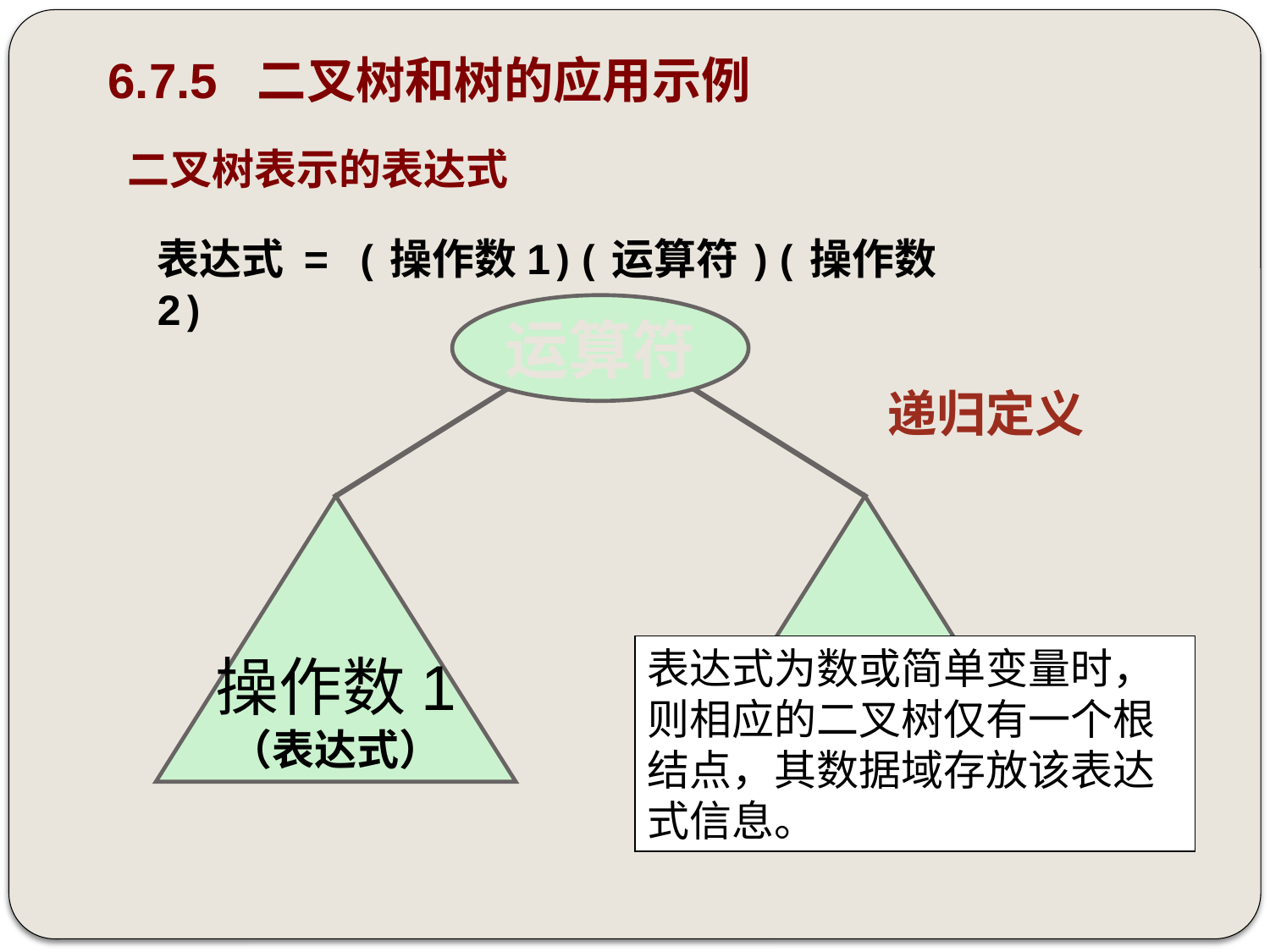

# 6.7.5  二叉树和树的应用示例
 二叉树表示的表达式

表达式 = (操作数1)(运算符)(操作数2)
运算符
递归定义

操作数1
（表达式）
操作数2
（表达式）
表达式为数或简单变量时，则相应的二叉树仅有一个根结点，其数据域存放该表达式信息。